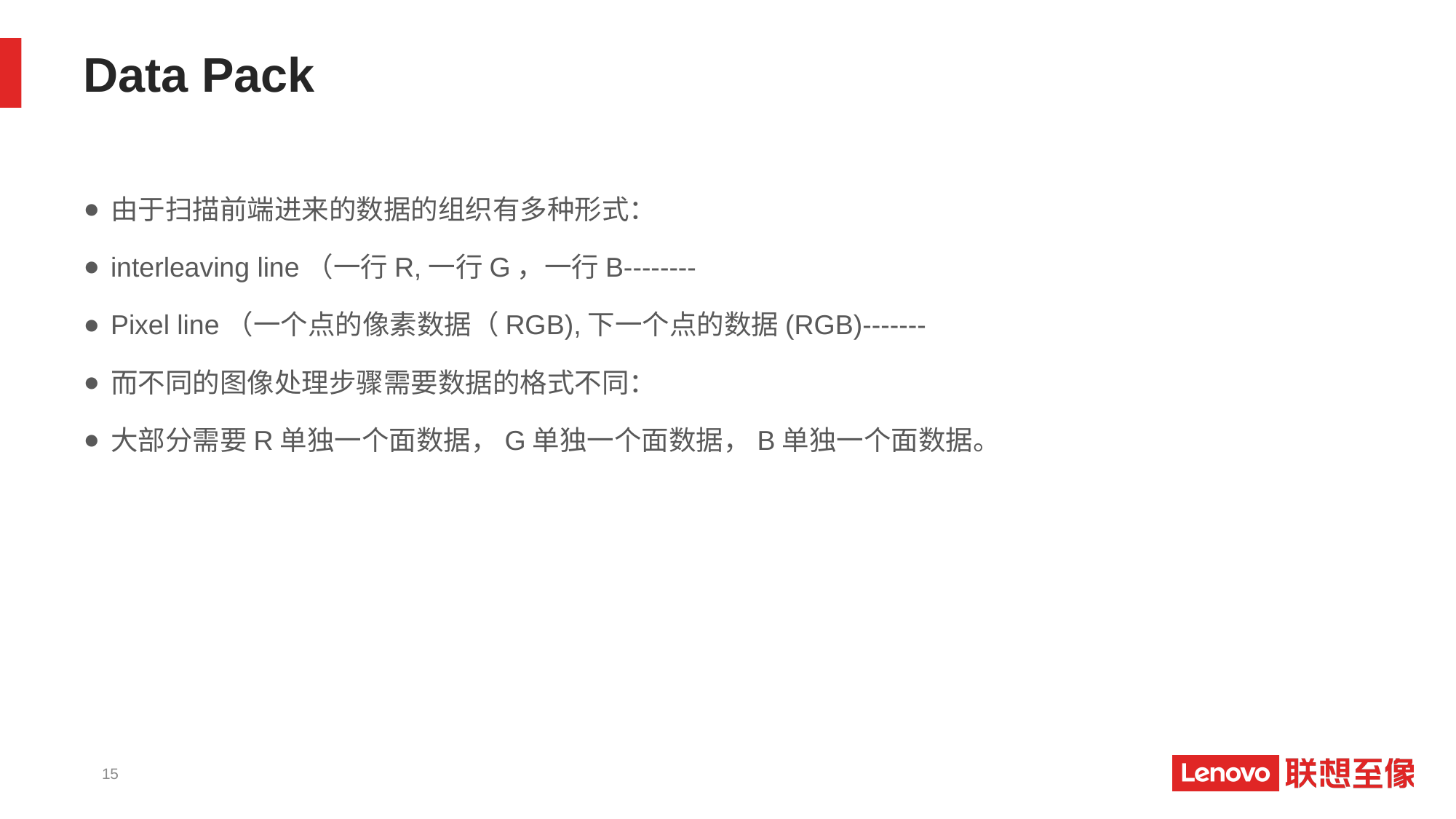

# Data Pack
由于扫描前端进来的数据的组织有多种形式：
interleaving line（一行R,一行G，一行B--------
Pixel line（一个点的像素数据（RGB),下一个点的数据(RGB)-------
而不同的图像处理步骤需要数据的格式不同：
大部分需要R单独一个面数据，G单独一个面数据，B单独一个面数据。
15